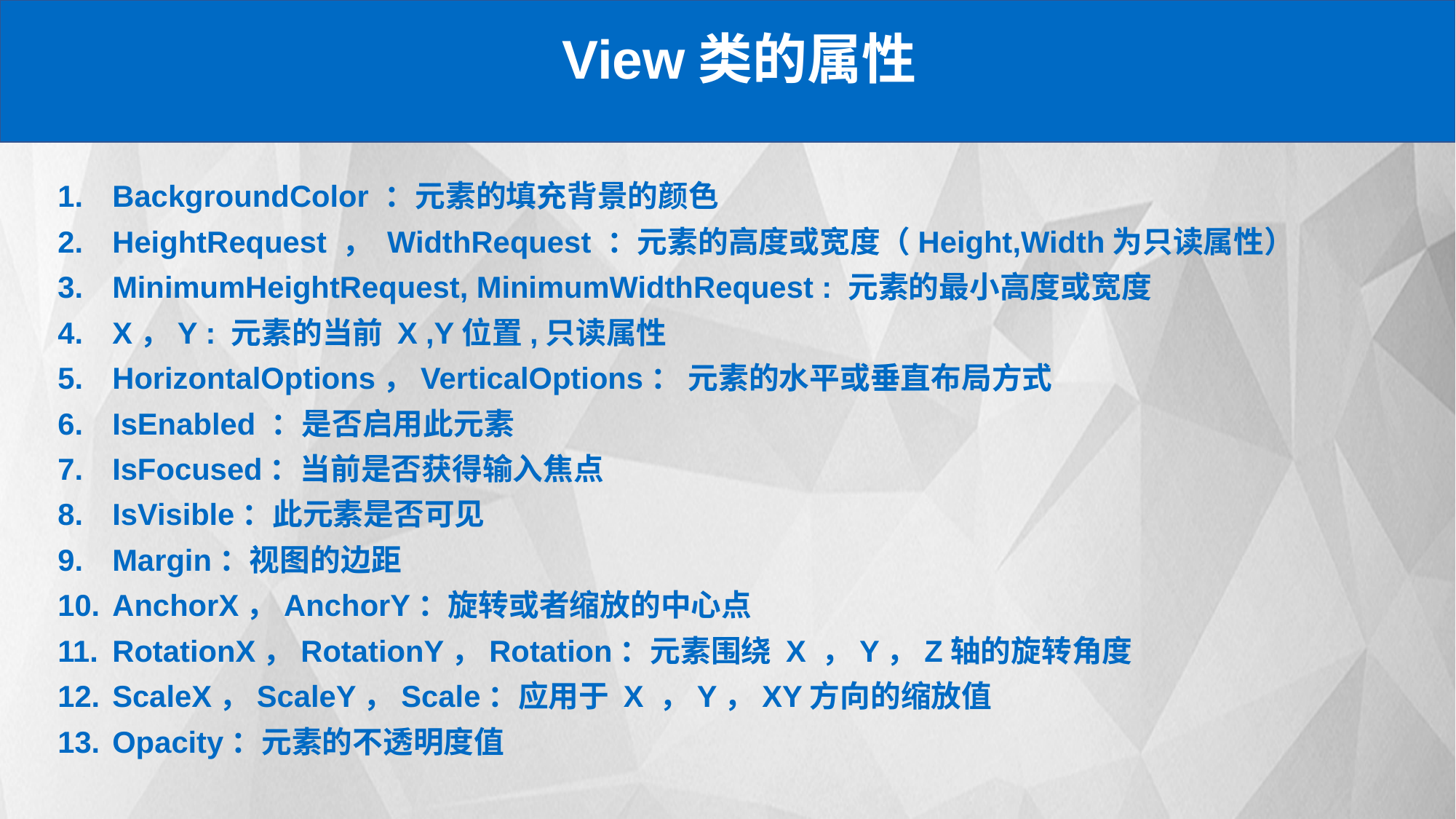

View类的属性
BackgroundColor ：元素的填充背景的颜色
HeightRequest ， WidthRequest ：元素的高度或宽度（Height,Width为只读属性）
MinimumHeightRequest, MinimumWidthRequest : 元素的最小高度或宽度
X，Y : 元素的当前 X ,Y位置,只读属性
HorizontalOptions，VerticalOptions： 元素的水平或垂直布局方式
IsEnabled ：是否启用此元素
IsFocused：当前是否获得输入焦点
IsVisible：此元素是否可见
Margin：视图的边距
AnchorX，AnchorY：旋转或者缩放的中心点
RotationX，RotationY，Rotation：元素围绕 X ，Y，Z轴的旋转角度
ScaleX，ScaleY，Scale：应用于 X ，Y，XY方向的缩放值
Opacity：元素的不透明度值